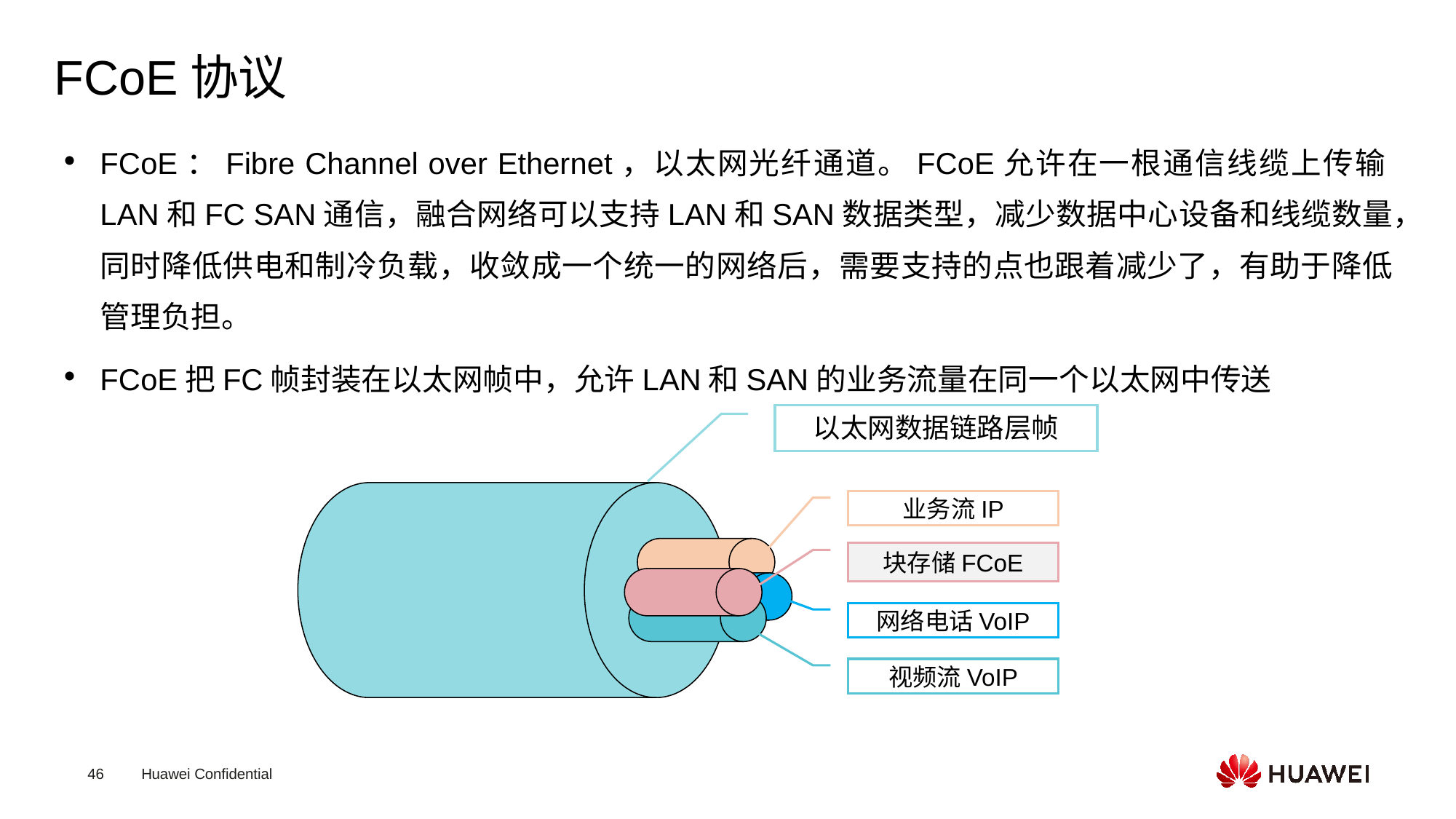

# FCoE协议
FCoE：Fibre Channel over Ethernet，以太网光纤通道。FCoE允许在一根通信线缆上传输LAN和FC SAN通信，融合网络可以支持LAN和SAN数据类型，减少数据中心设备和线缆数量，同时降低供电和制冷负载，收敛成一个统一的网络后，需要支持的点也跟着减少了，有助于降低管理负担。
FCoE把FC帧封装在以太网帧中，允许LAN和SAN的业务流量在同一个以太网中传送

以太网数据链路层帧

业务流IP

块存储FCoE

网络电话VoIP
视频流VoIP